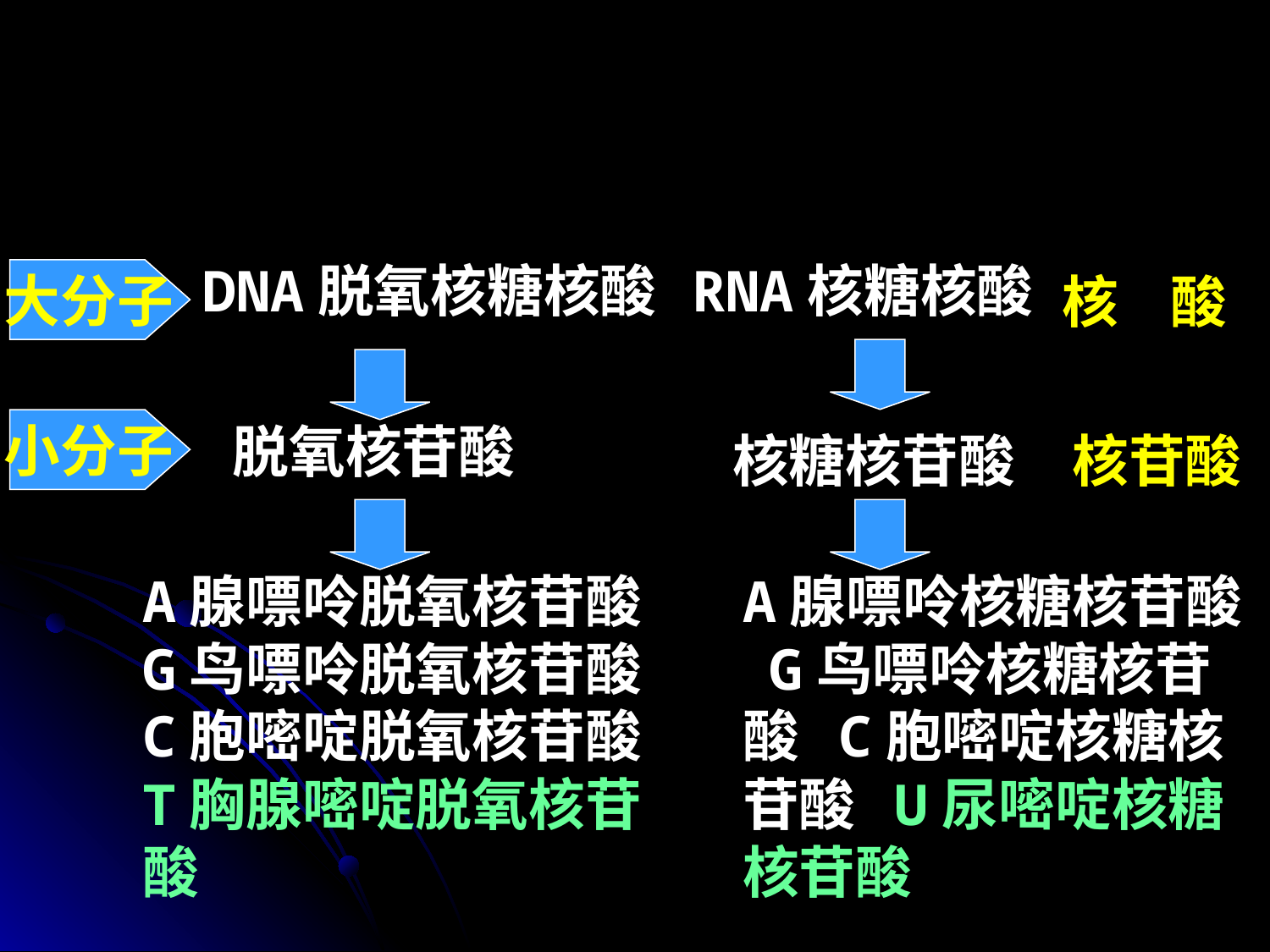

DNA脱氧核糖核酸
RNA核糖核酸
大分子
核    酸

小分子
脱氧核苷酸
核糖核苷酸
核苷酸

A腺嘌呤脱氧核苷酸  G鸟嘌呤脱氧核苷酸  C胞嘧啶脱氧核苷酸  T胸腺嘧啶脱氧核苷酸
A腺嘌呤核糖核苷酸  G鸟嘌呤核糖核苷酸  C胞嘧啶核糖核苷酸  U尿嘧啶核糖核苷酸